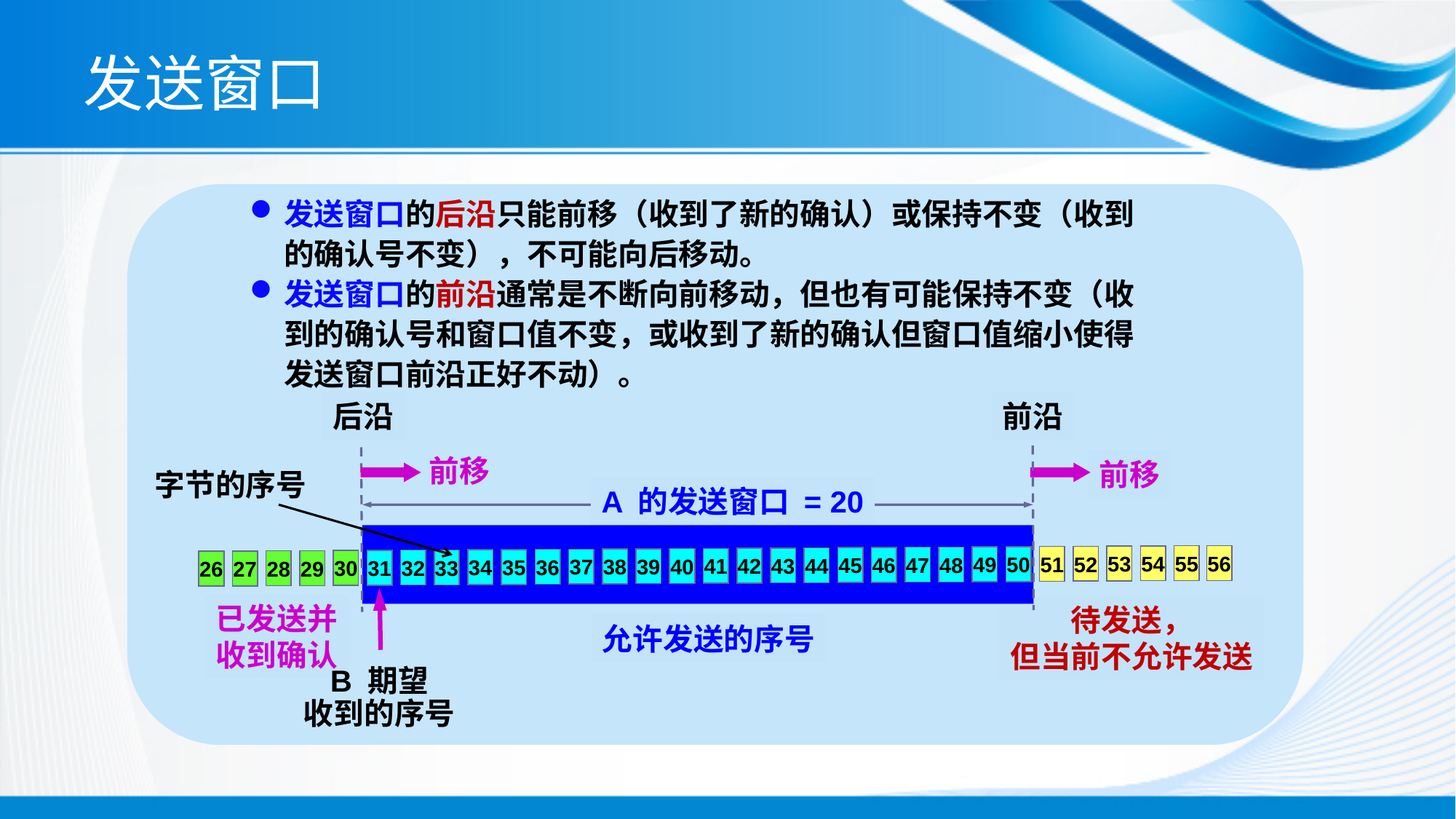

# 发送窗口

发送窗口的后沿只能前移（收到了新的确认）或保持不变（收到的确认号不变），不可能向后移动。
发送窗口的前沿通常是不断向前移动，但也有可能保持不变（收到的确认号和窗口值不变，或收到了新的确认但窗口值缩小使得发送窗口前沿正好不动）。
后沿
前沿

前移

前移

字节的序号
A 的发送窗口 = 20

55
56
54
53
52
51
50
49
48
47
46
45
44
43
42
41
40
39
38
37
36
35
34
33
32
31
30
29
28
27
26

已发送并
收到确认
待发送，
但当前不允许发送
允许发送的序号
B 期望
收到的序号